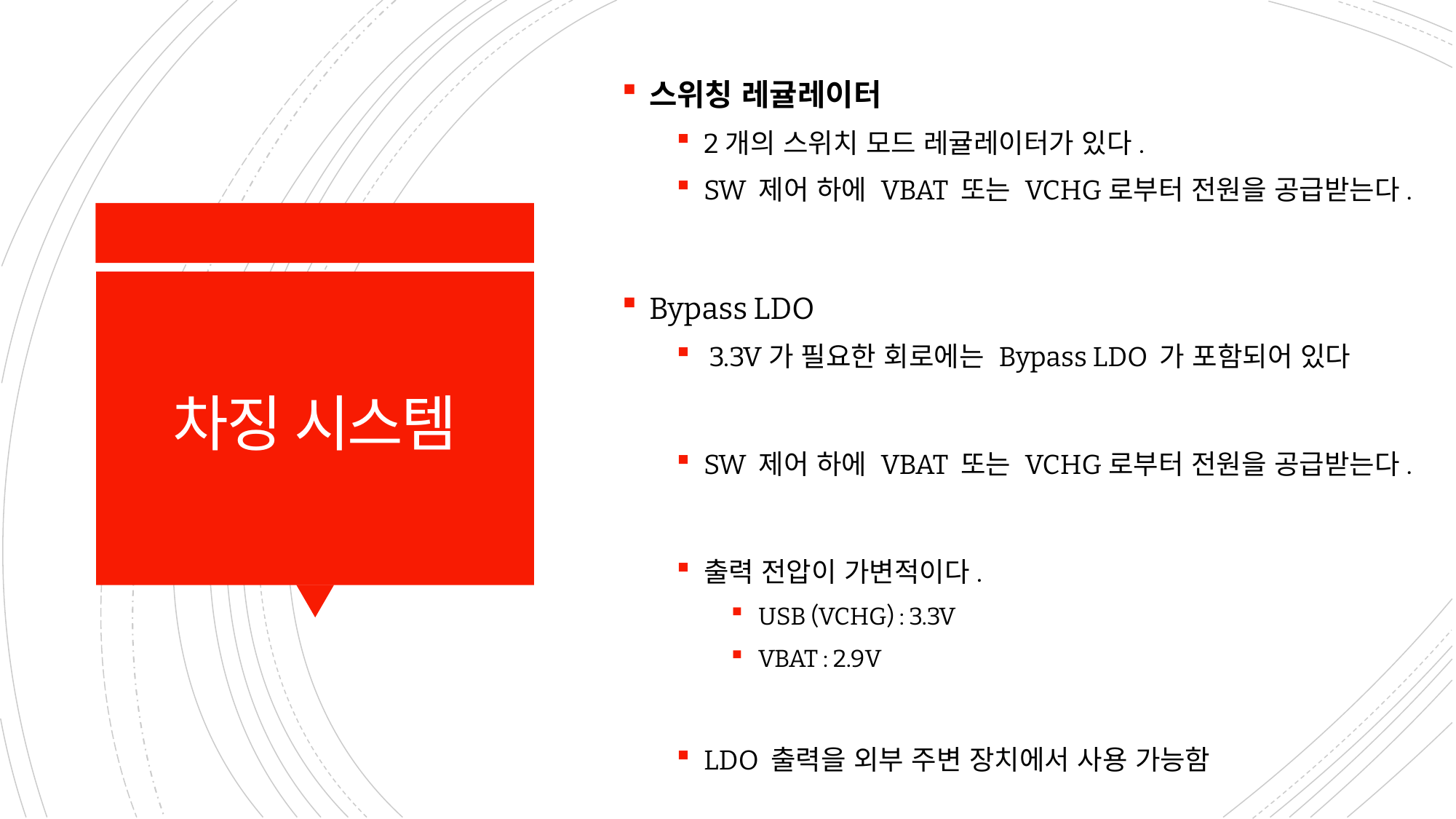

스위칭 레귤레이터
2개의 스위치 모드 레귤레이터가 있다.
SW 제어 하에 VBAT 또는 VCHG로부터 전원을 공급받는다.

Bypass LDO
 3.3V가 필요한 회로에는 Bypass LDO 가 포함되어 있다

SW 제어 하에 VBAT 또는 VCHG로부터 전원을 공급받는다.

출력 전압이 가변적이다.
USB (VCHG) : 3.3V
VBAT : 2.9V

LDO 출력을 외부 주변 장치에서 사용 가능함
# 차징 시스템